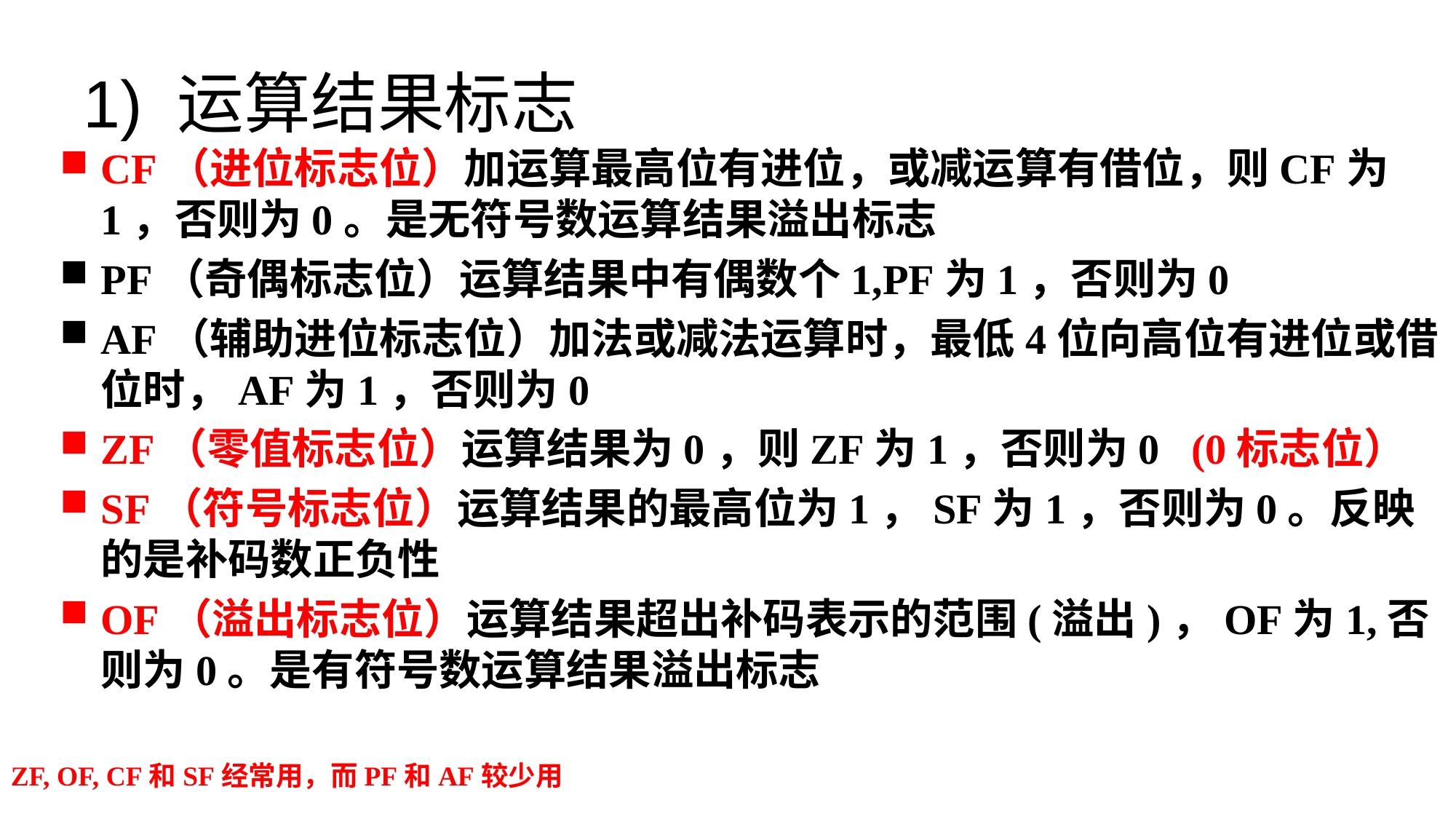

# 1) 运算结果标志
CF（进位标志位）加运算最高位有进位，或减运算有借位，则CF为1，否则为0。是无符号数运算结果溢出标志
PF（奇偶标志位）运算结果中有偶数个1,PF为1，否则为0
AF（辅助进位标志位）加法或减法运算时，最低4位向高位有进位或借位时，AF为1，否则为0
ZF（零值标志位）运算结果为0，则ZF为1，否则为0   (0标志位）
SF（符号标志位）运算结果的最高位为1，SF为1，否则为0。反映的是补码数正负性
OF（溢出标志位）运算结果超出补码表示的范围(溢出)，OF为1,否则为0。是有符号数运算结果溢出标志
ZF, OF, CF和SF经常用，而PF和AF较少用